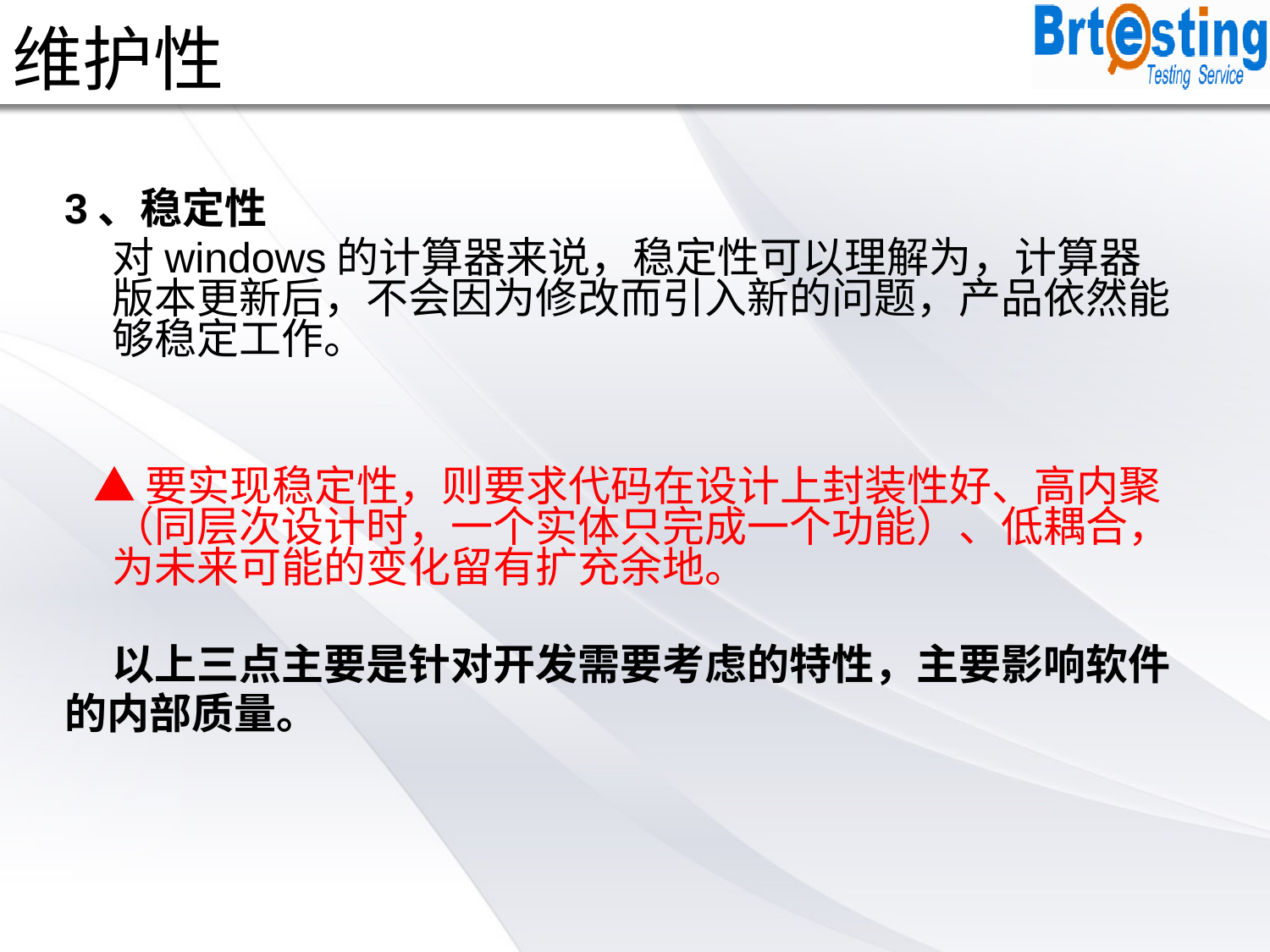

维护性

3、稳定性
	对windows的计算器来说，稳定性可以理解为，计算器版本更新后，不会因为修改而引入新的问题，产品依然能够稳定工作。

   ▲要实现稳定性，则要求代码在设计上封装性好、高内聚（同层次设计时，一个实体只完成一个功能）、低耦合，为未来可能的变化留有扩充余地。

	以上三点主要是针对开发需要考虑的特性，主要影响软件
的内部质量。